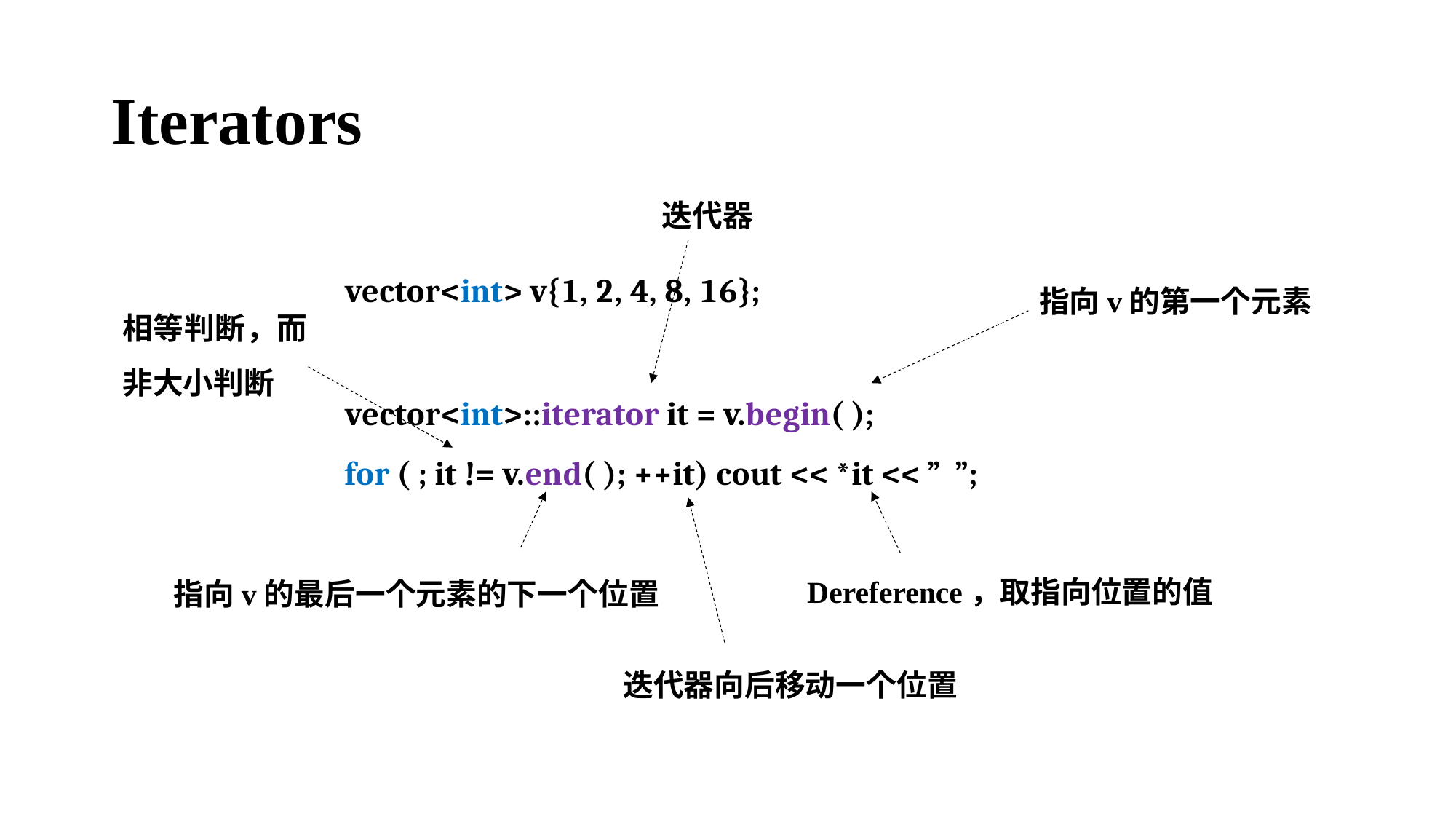

# Iterators
迭代器
vector<int> v{1, 2, 4, 8, 16};
指向v的第一个元素
相等判断，而非大小判断
vector<int>::iterator it = v.begin( );
for ( ; it != v.end( ); ++it) cout << *it << ”  ”;
Dereference，取指向位置的值
指向v的最后一个元素的下一个位置
迭代器向后移动一个位置